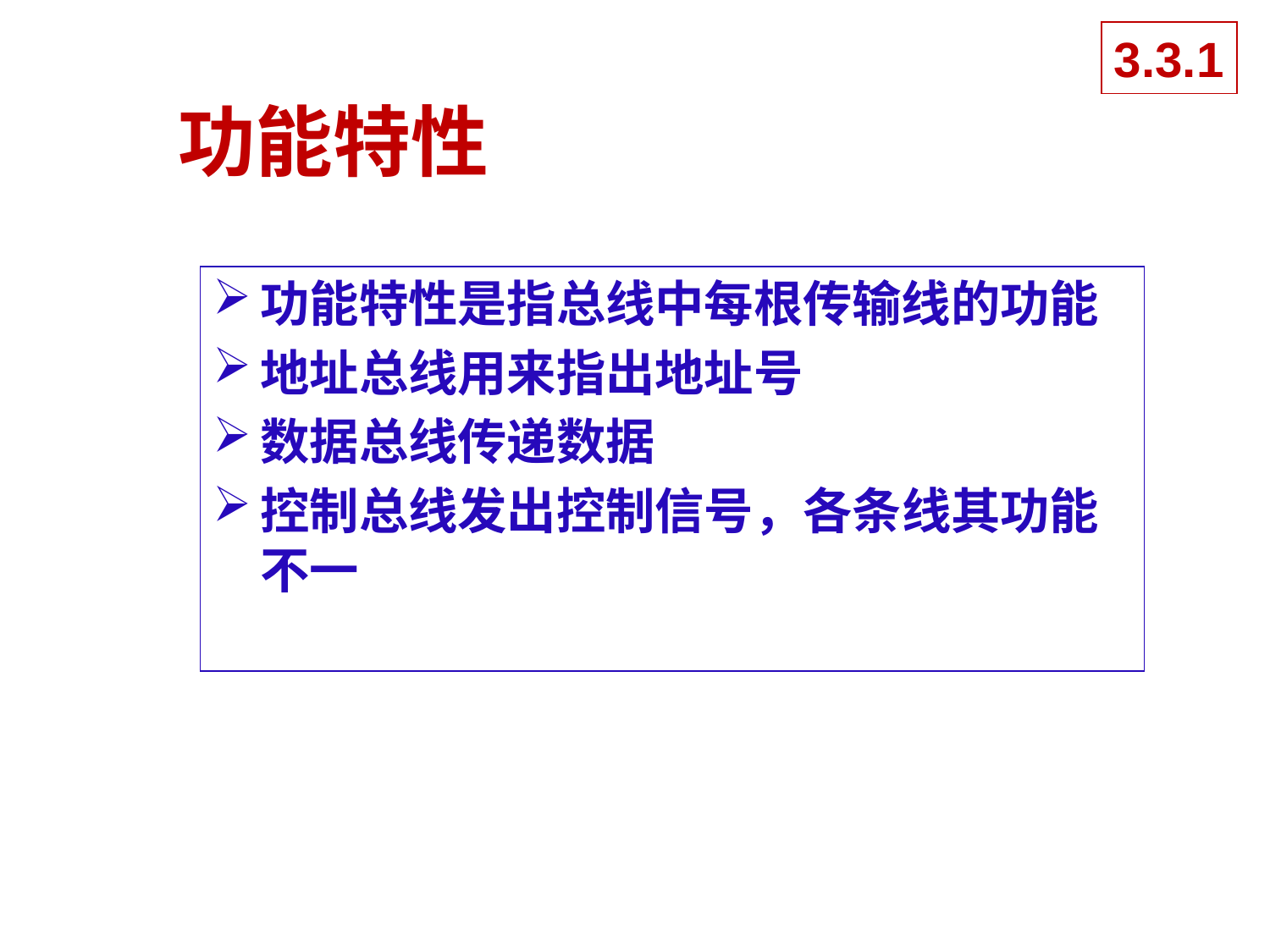

3.3.1
# 功能特性
功能特性是指总线中每根传输线的功能
地址总线用来指出地址号
数据总线传递数据
控制总线发出控制信号，各条线其功能不一